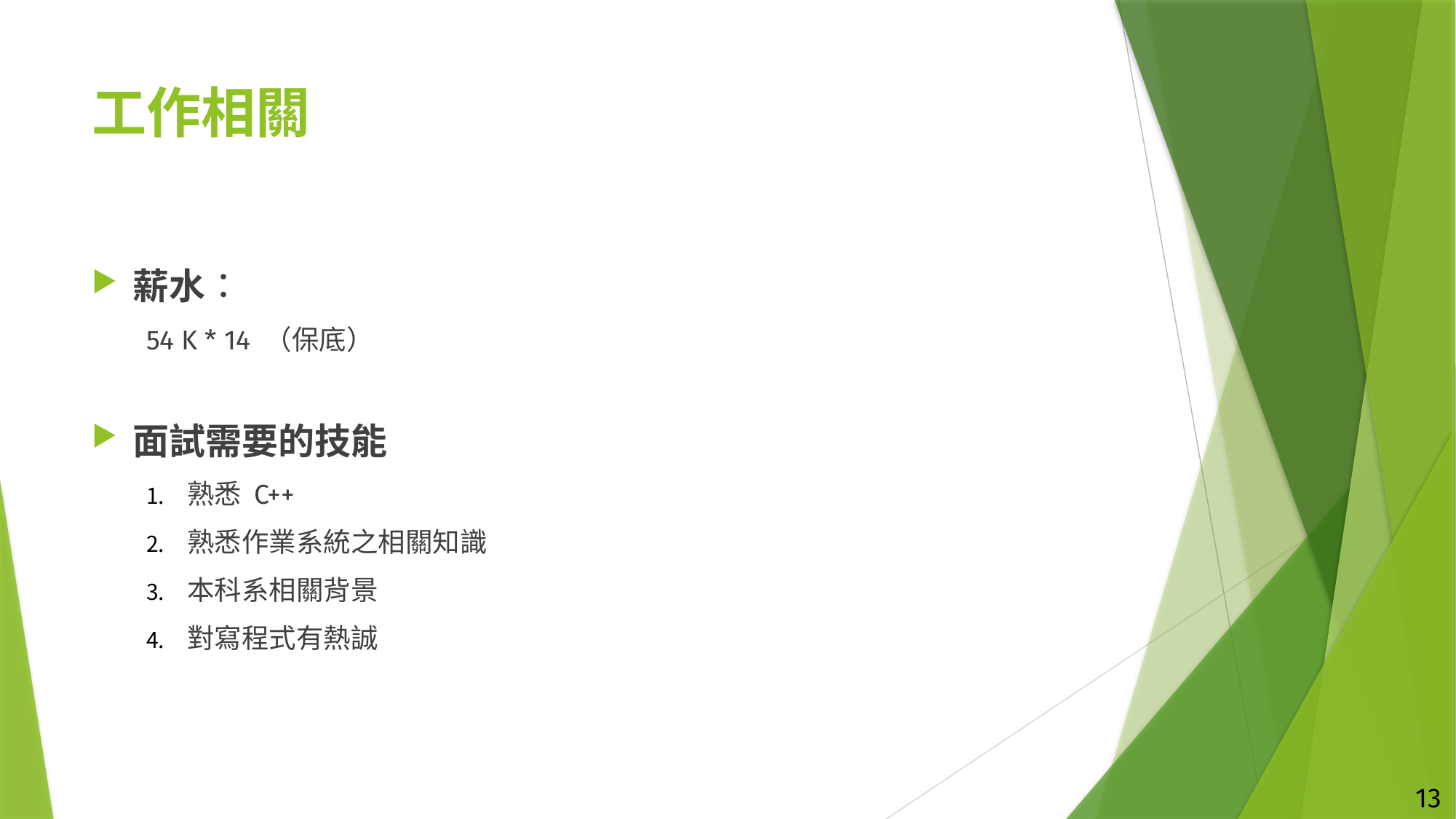

# 工作相關
薪水：
54 K * 14 （保底）

面試需要的技能
熟悉 C++
熟悉作業系統之相關知識
本科系相關背景
對寫程式有熱誠
13